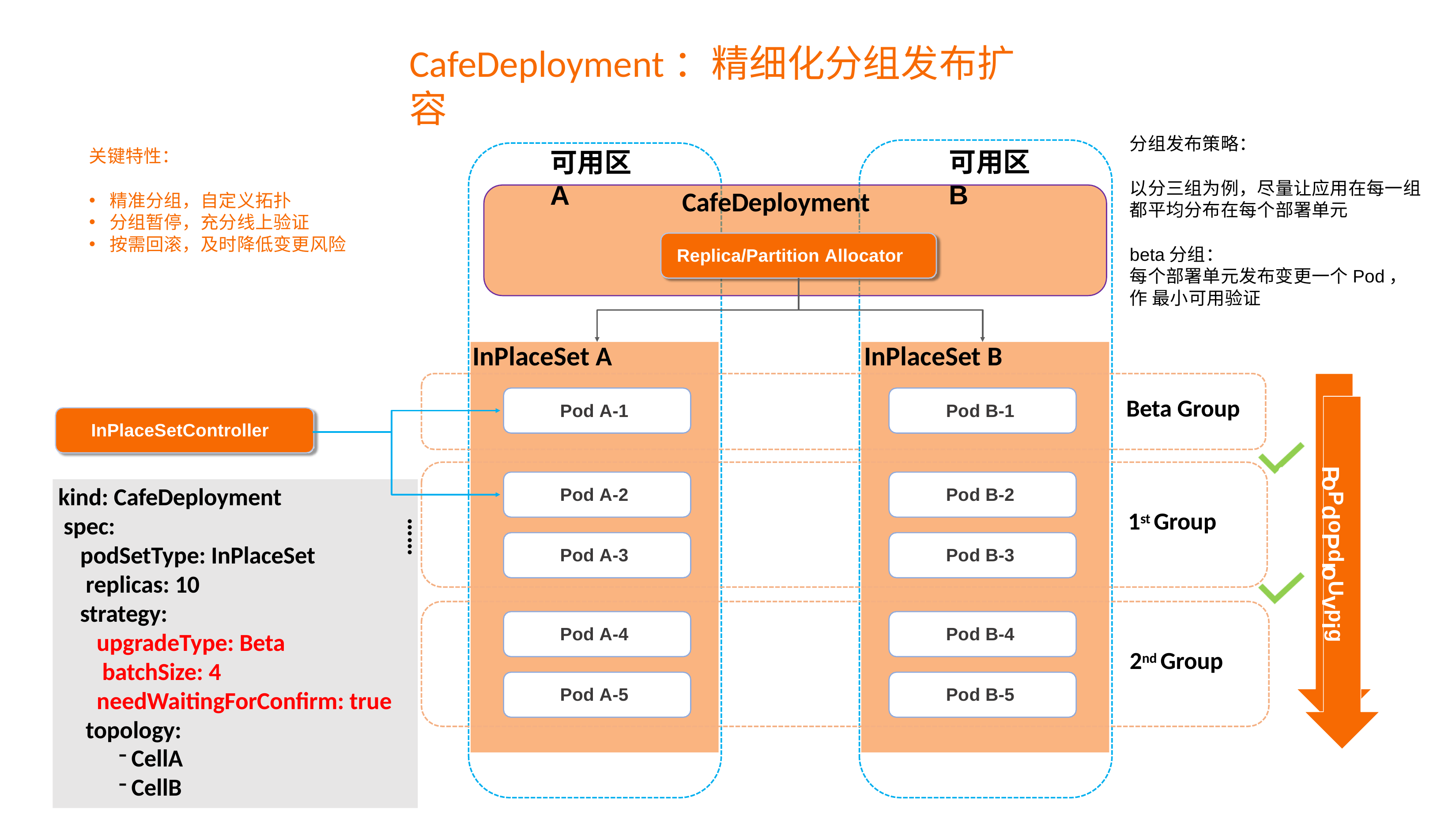

# CafeDeployment：精细化分组发布扩容
分组发布策略：

以分三组为例，尽量让应用在每一组 都平均分布在每个部署单元

beta分组：
每个部署单元发布变更一个Pod，作 最小可用验证

关键特性：

精准分组，自定义拓扑
分组暂停，充分线上验证
按需回滚，及时降低变更风险
可用区B
可用区A
CafeDeployment

Replica/Partition Allocator

InPlaceSet A
InPlaceSet B

Beta Group

Pod B-1
Pod A-1

InPlaceSetController

PoPdoPdroUvpigsiroande

kind: CafeDeployment  spec:
Pod A-2
Pod B-2

1st Group
……

podSetType: InPlaceSet  replicas: 10
strategy:  upgradeType: Beta  batchSize: 4
needWaitingForConfirm: true  topology:
CellA
CellB
Pod A-3
Pod B-3

Pod B-4
Pod A-4
2nd Group

Pod B-5
Pod A-5